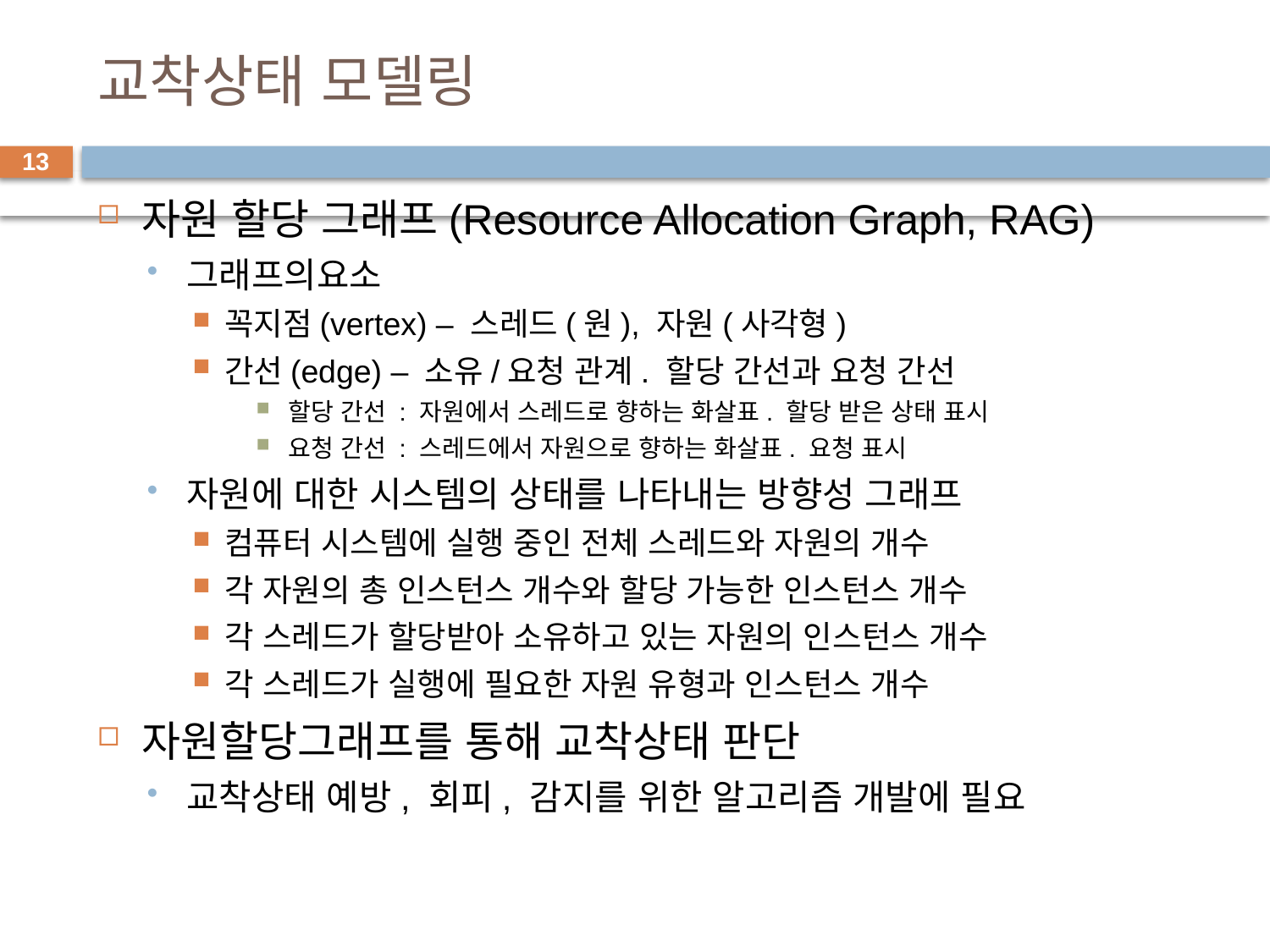

# 교착상태 모델링
13
자원 할당 그래프(Resource Allocation Graph, RAG)
그래프의요소
꼭지점(vertex) – 스레드(원), 자원(사각형)
간선(edge) – 소유/요청 관계. 할당 간선과 요청 간선
할당 간선 : 자원에서 스레드로 향하는 화살표. 할당 받은 상태 표시
요청 간선 : 스레드에서 자원으로 향하는 화살표. 요청 표시
자원에 대한 시스템의 상태를 나타내는 방향성 그래프
컴퓨터 시스템에 실행 중인 전체 스레드와 자원의 개수
각 자원의 총 인스턴스 개수와 할당 가능한 인스턴스 개수
각 스레드가 할당받아 소유하고 있는 자원의 인스턴스 개수
각 스레드가 실행에 필요한 자원 유형과 인스턴스 개수
자원할당그래프를 통해 교착상태 판단
교착상태 예방, 회피, 감지를 위한 알고리즘 개발에 필요